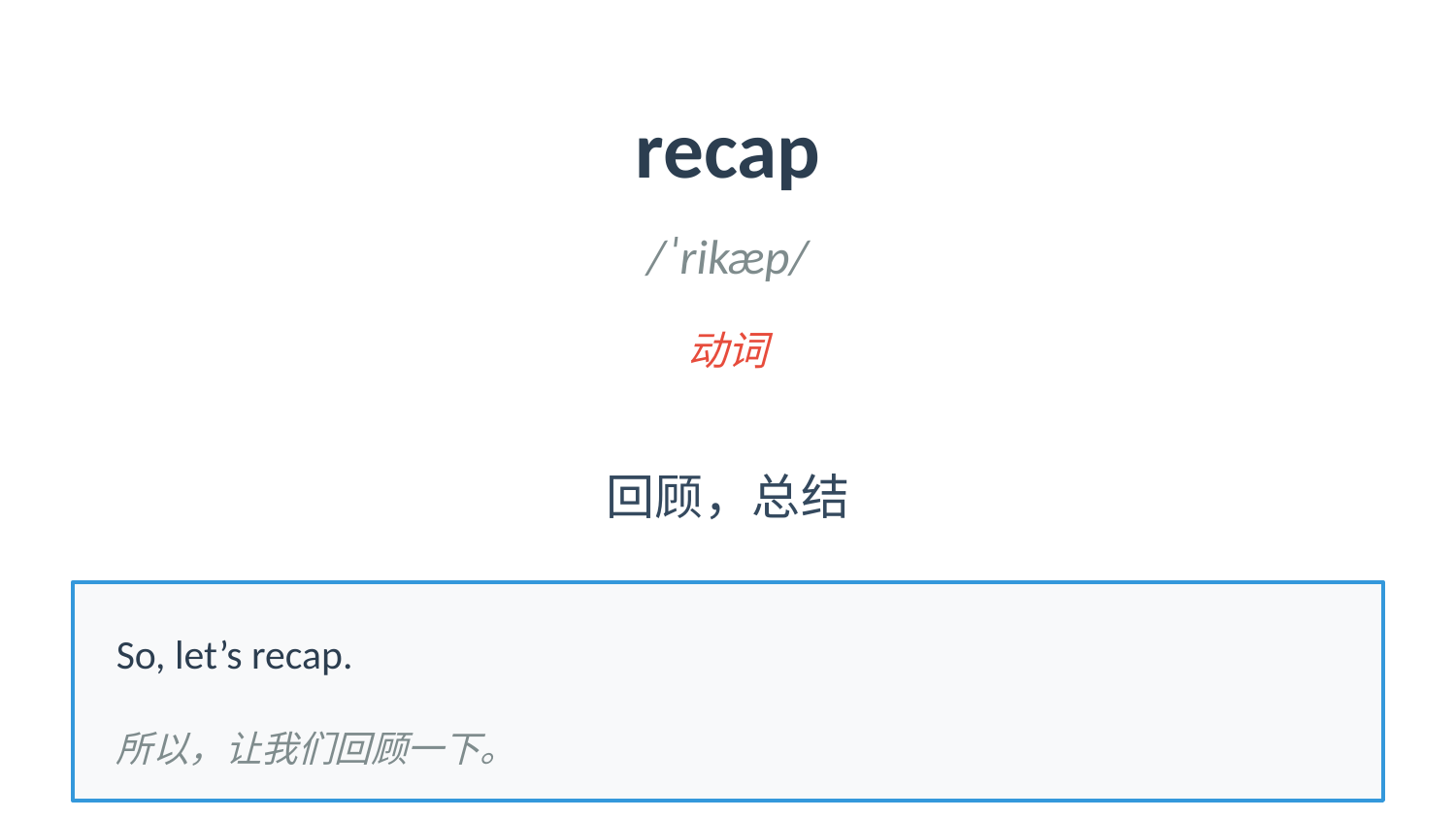

recap
/ˈrikæp/
动词
回顾，总结

So, let’s recap.

所以，让我们回顾一下。